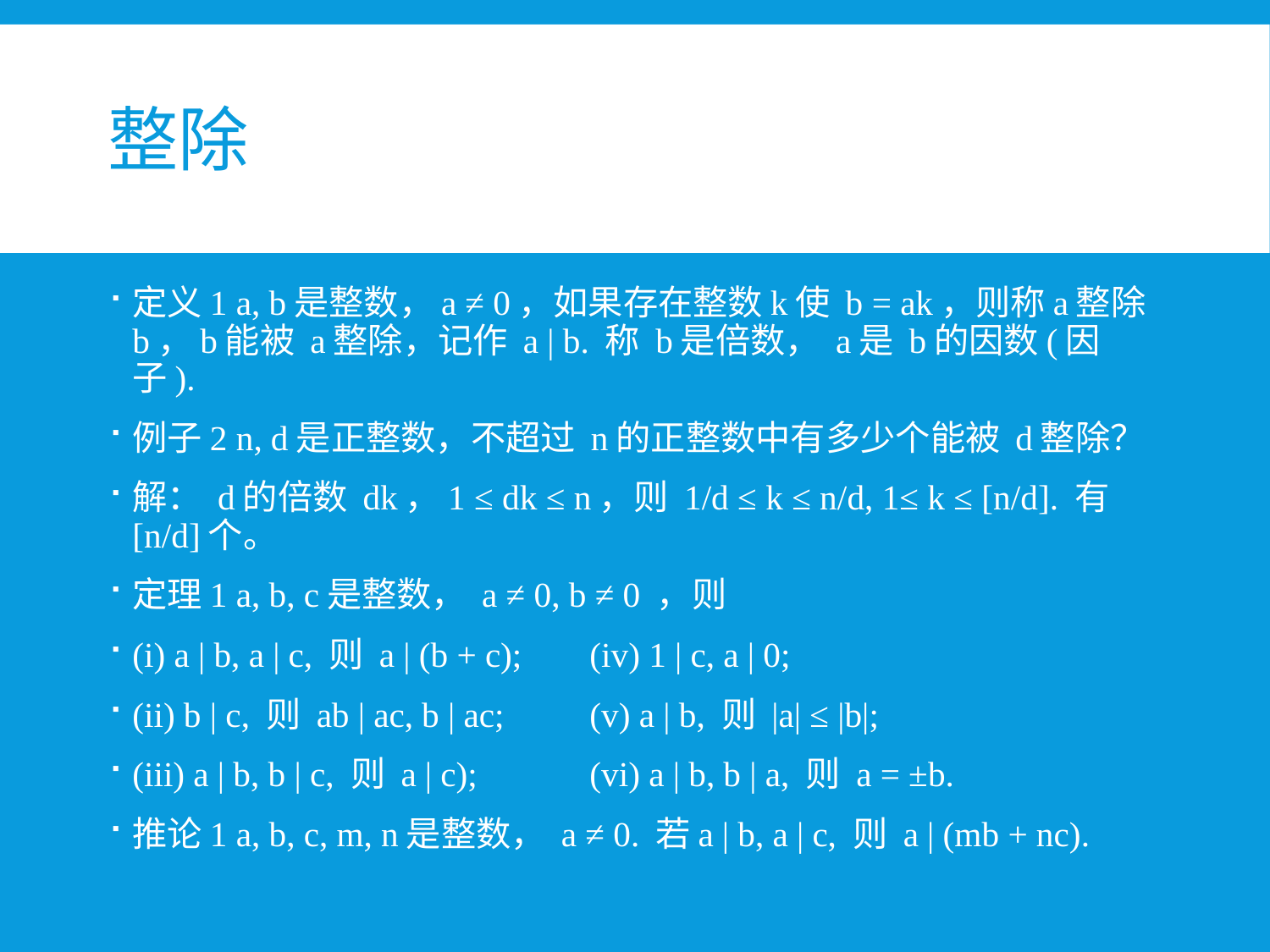

# 整除
定义1 a, b是整数，a ≠ 0，如果存在整数k使 b = ak，则称a整除b，b能被 a整除，记作 a | b. 称 b是倍数， a是 b的因数(因子).
例子2 n, d是正整数，不超过 n的正整数中有多少个能被 d整除？
解： d的倍数 dk，1 ≤ dk ≤ n，则 1/d ≤ k ≤ n/d, 1≤ k ≤ [n/d]. 有[n/d]个。
定理1 a, b, c是整数， a ≠ 0, b ≠ 0 ，则
(i) a | b, a | c, 则 a | (b + c);	(iv) 1 | c, a | 0;
(ii) b | c, 则 ab | ac, b | ac;	(v) a | b, 则 |a| ≤ |b|;
(iii) a | b, b | c, 则 a | c);		(vi) a | b, b | a, 则 a = ±b.
推论1 a, b, c, m, n是整数， a ≠ 0. 若a | b, a | c, 则 a | (mb + nc).